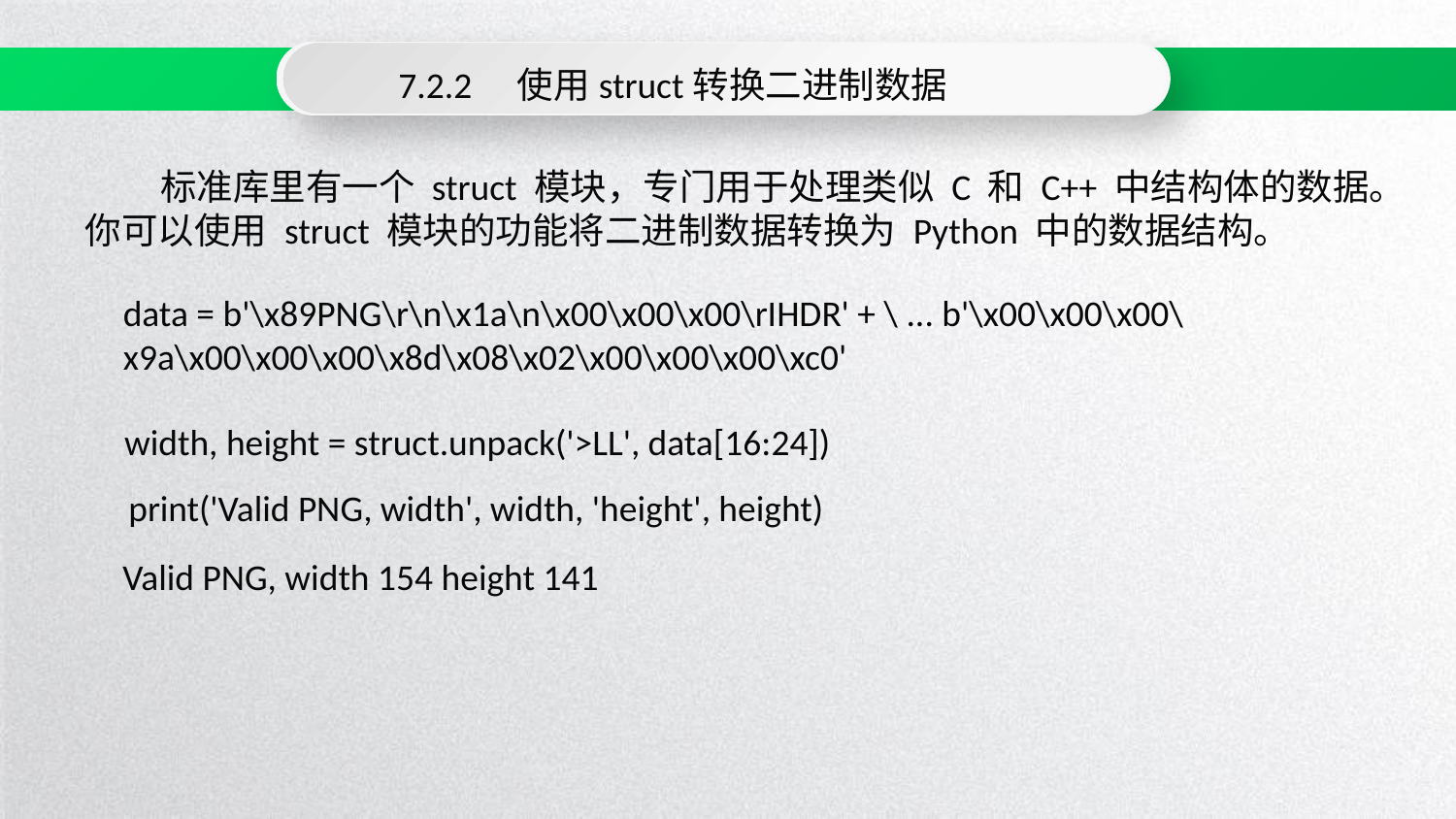

7.2.2　使用struct转换二进制数据
         标准库里有一个 struct 模块，专门用于处理类似 C 和 C++ 中结构体的数据。 你可以使用 struct 模块的功能将二进制数据转换为 Python 中的数据结构。
data = b'\x89PNG\r\n\x1a\n\x00\x00\x00\rIHDR' + \ ... b'\x00\x00\x00\x9a\x00\x00\x00\x8d\x08\x02\x00\x00\x00\xc0'
width, height = struct.unpack('>LL', data[16:24])
print('Valid PNG, width', width, 'height', height)
Valid PNG, width 154 height 141